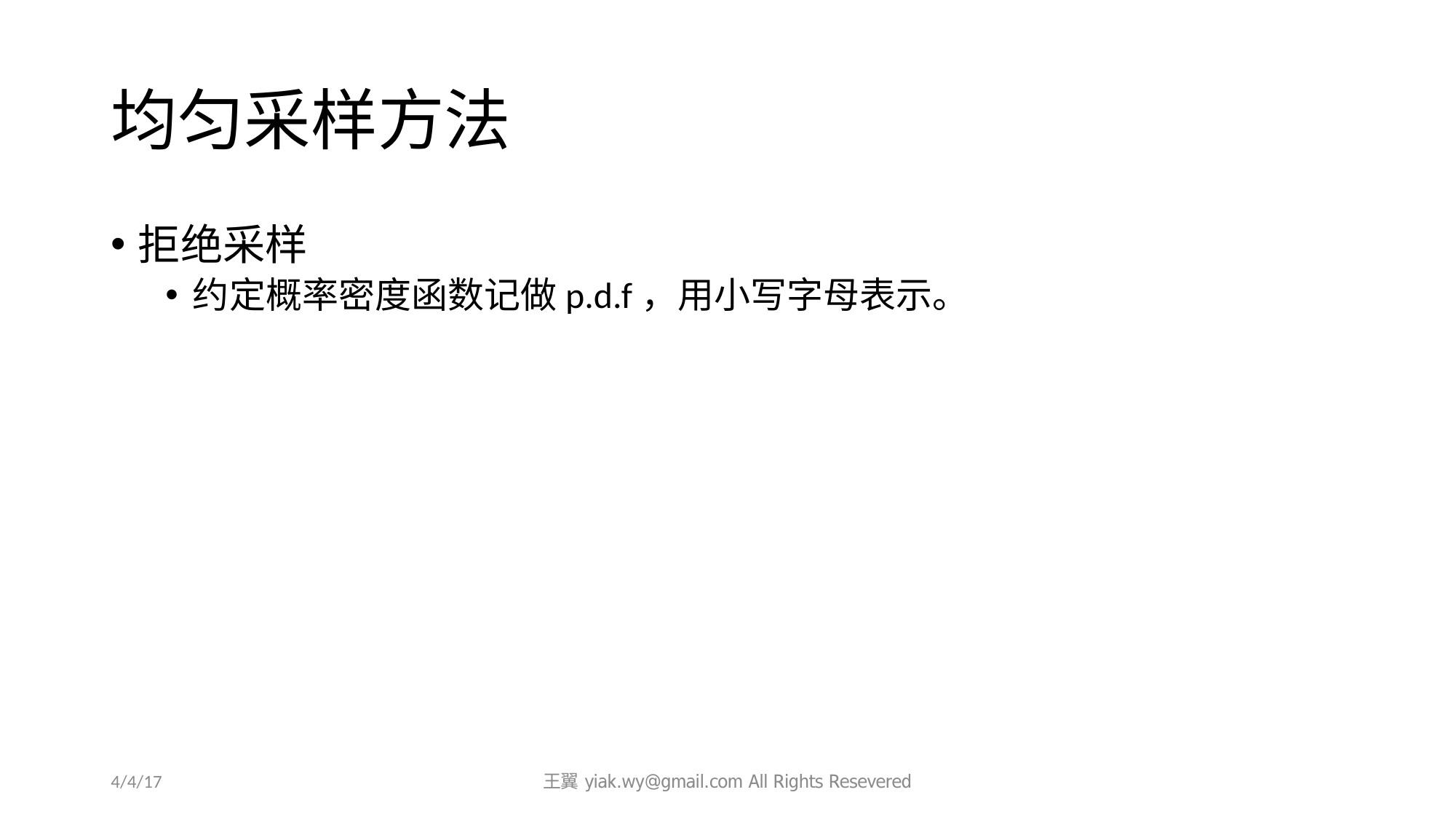

# 均匀采样方法
拒绝采样
约定概率密度函数记做p.d.f，用小写字母表示。
4/4/17
王翼 yiak.wy@gmail.com All Rights Resevered